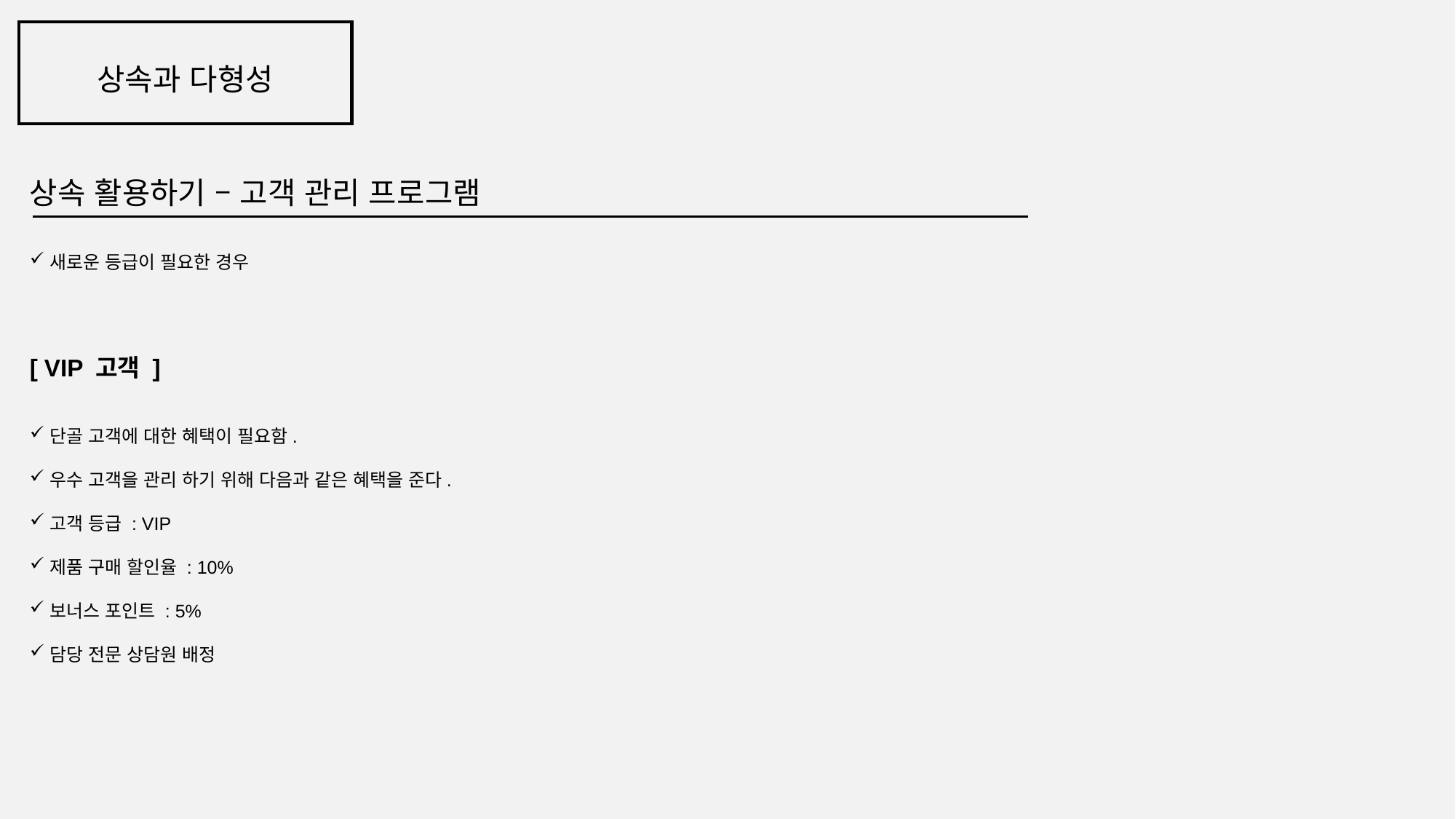

상속과 다형성
상속 활용하기 – 고객 관리 프로그램
새로운 등급이 필요한 경우

[ VIP 고객 ]

단골 고객에 대한 혜택이 필요함.

우수 고객을 관리 하기 위해 다음과 같은 혜택을 준다.

고객 등급 : VIP

제품 구매 할인율 : 10%

보너스 포인트 : 5%

담당 전문 상담원 배정